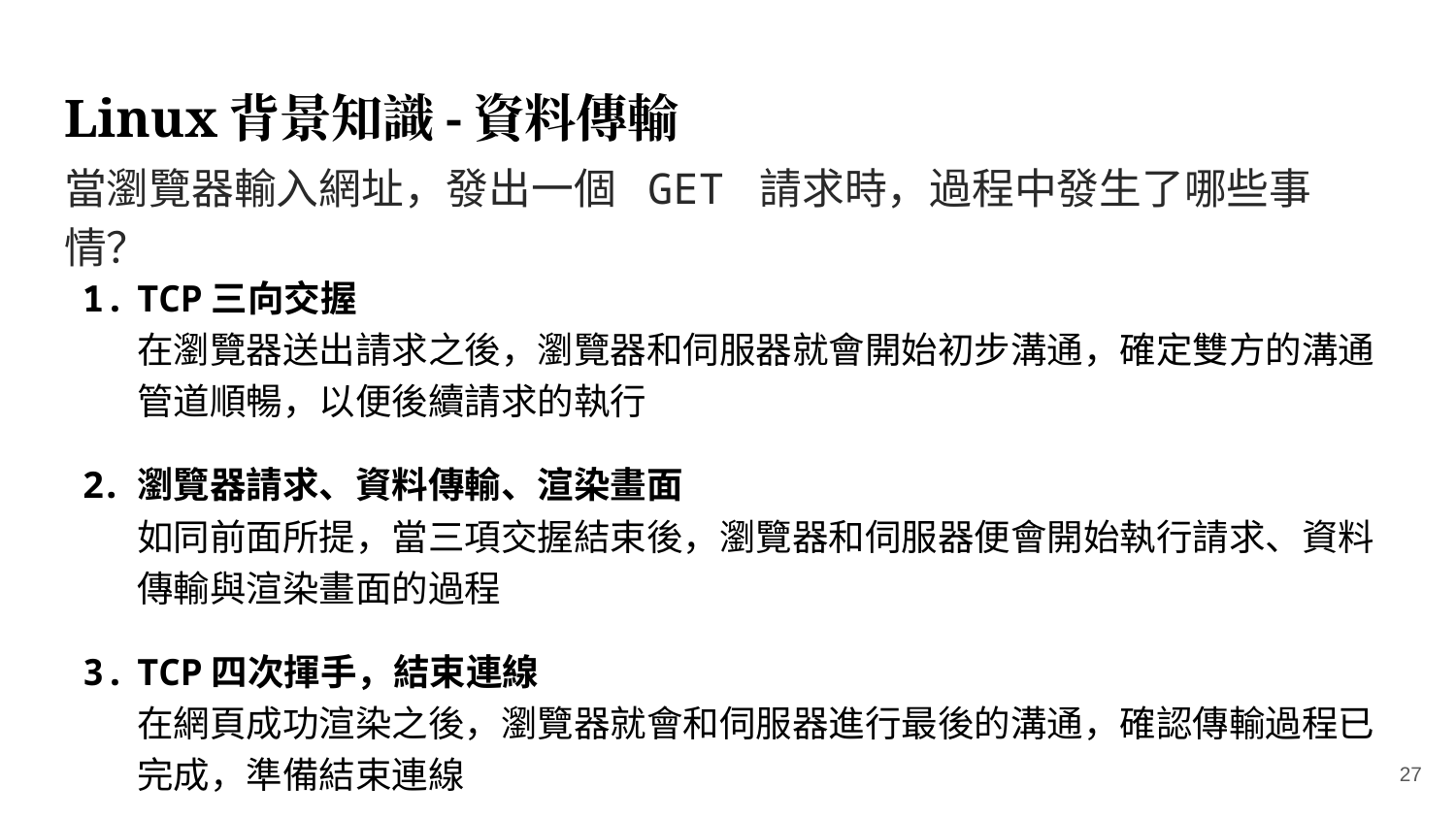

# Linux背景知識-資料傳輸
當瀏覽器輸入網址，發出一個 GET 請求時，過程中發生了哪些事情？
TCP三向交握
在瀏覽器送出請求之後，瀏覽器和伺服器就會開始初步溝通，確定雙方的溝通管道順暢，以便後續請求的執行
瀏覽器請求、資料傳輸、渲染畫面
如同前面所提，當三項交握結束後，瀏覽器和伺服器便會開始執行請求、資料傳輸與渲染畫面的過程
TCP四次揮手，結束連線
在網頁成功渲染之後，瀏覽器就會和伺服器進行最後的溝通，確認傳輸過程已完成，準備結束連線
27